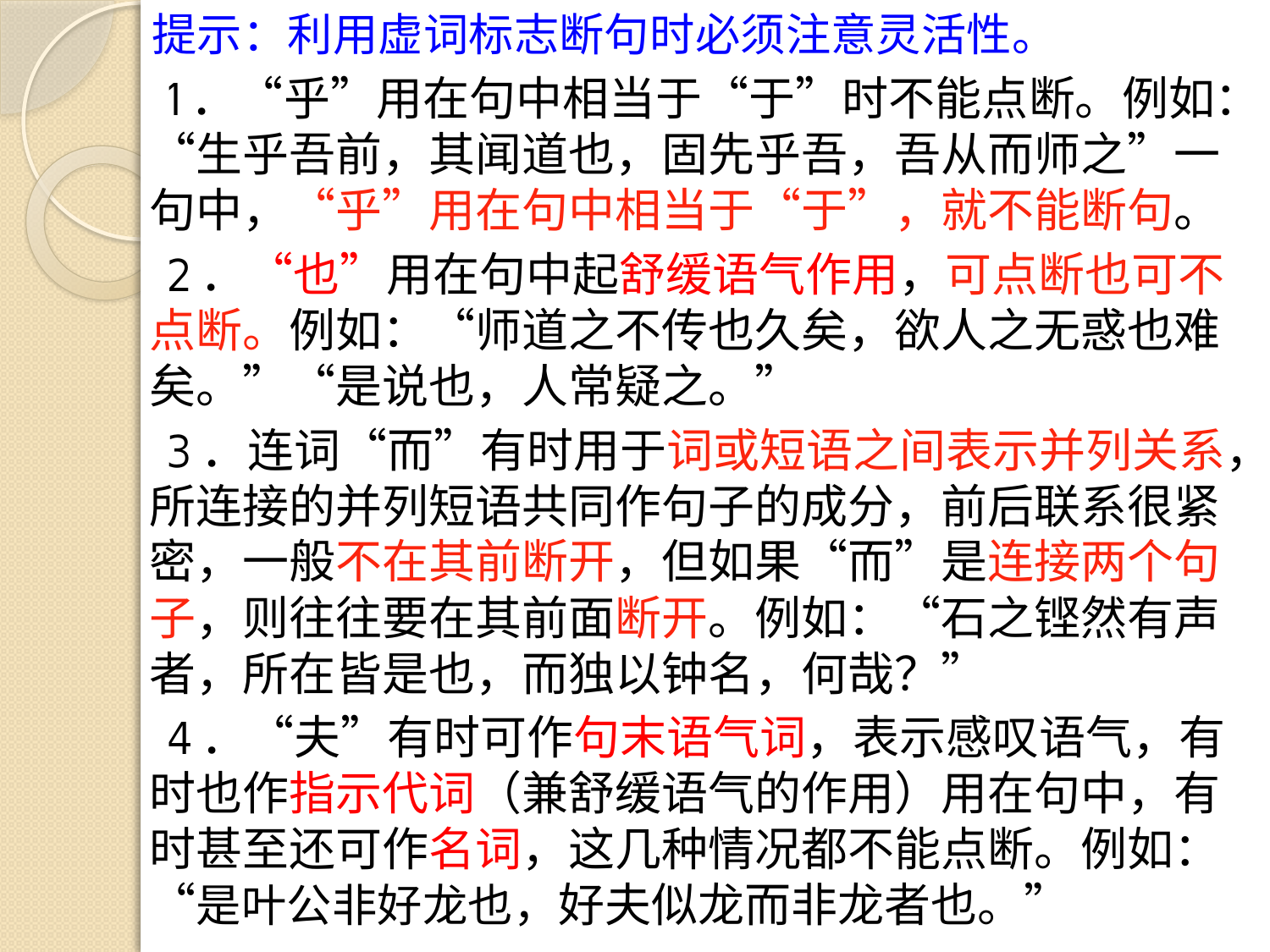

提示：利用虚词标志断句时必须注意灵活性。
    1．“乎”用在句中相当于“于”时不能点断。例如：“生乎吾前，其闻道也，固先乎吾，吾从而师之”一句中，“乎”用在句中相当于“于”，就不能断句。
    2．“也”用在句中起舒缓语气作用，可点断也可不点断。例如：“师道之不传也久矣，欲人之无惑也难矣。”“是说也，人常疑之。”
    3．连词“而”有时用于词或短语之间表示并列关系，所连接的并列短语共同作句子的成分，前后联系很紧密，一般不在其前断开，但如果“而”是连接两个句子，则往往要在其前面断开。例如：“石之铿然有声者，所在皆是也，而独以钟名，何哉？”
    4．“夫”有时可作句末语气词，表示感叹语气，有时也作指示代词（兼舒缓语气的作用）用在句中，有时甚至还可作名词，这几种情况都不能点断。例如：“是叶公非好龙也，好夫似龙而非龙者也。”